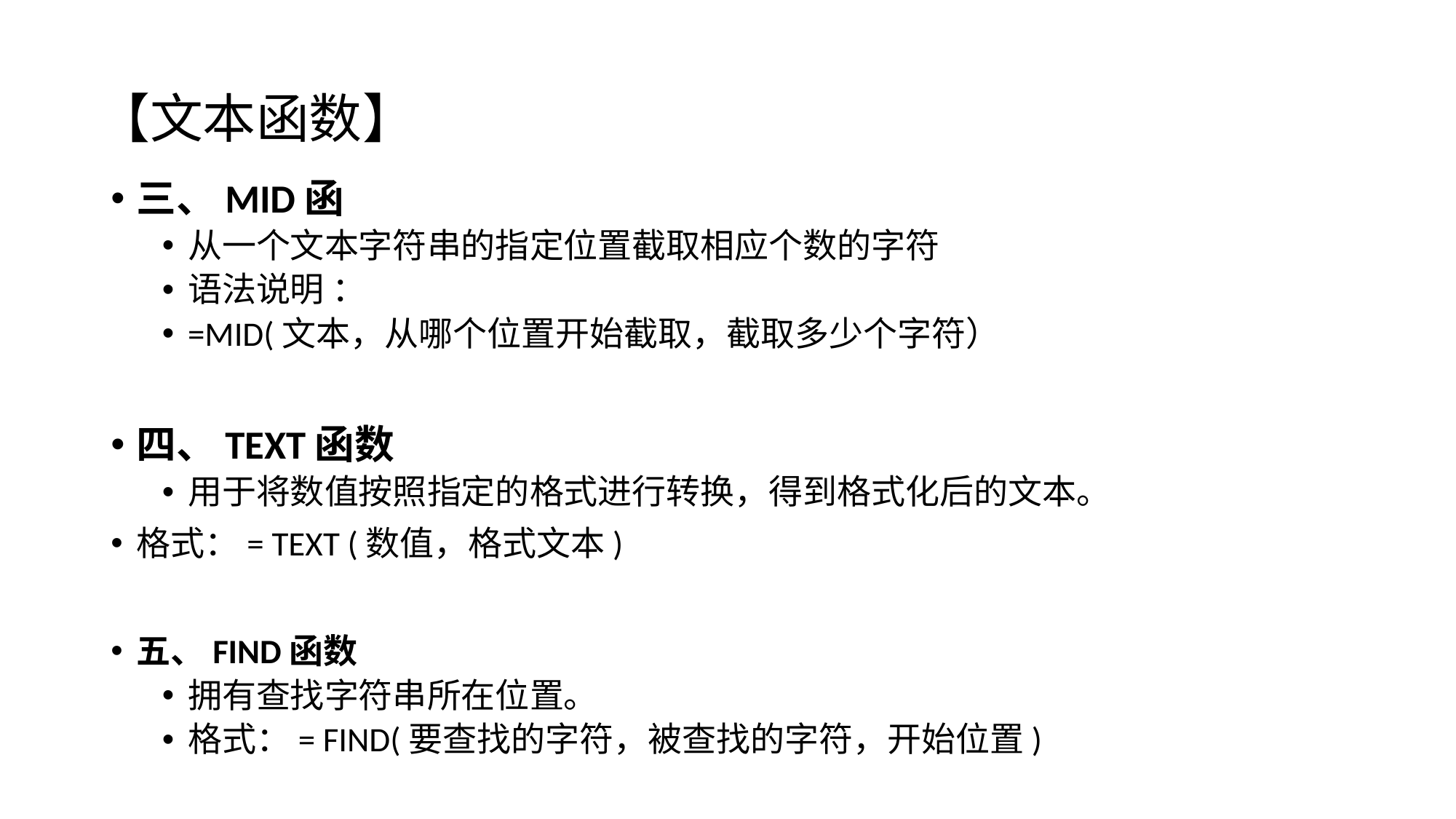

# 【文本函数】
三、MID函
从一个文本字符串的指定位置截取相应个数的字符
语法说明 ：
=MID(文本，从哪个位置开始截取，截取多少个字符）

四、TEXT函数
用于将数值按照指定的格式进行转换，得到格式化后的文本。
格式：= TEXT (数值，格式文本)

五、FIND函数
拥有查找字符串所在位置。
格式：= FIND(要查找的字符，被查找的字符，开始位置)